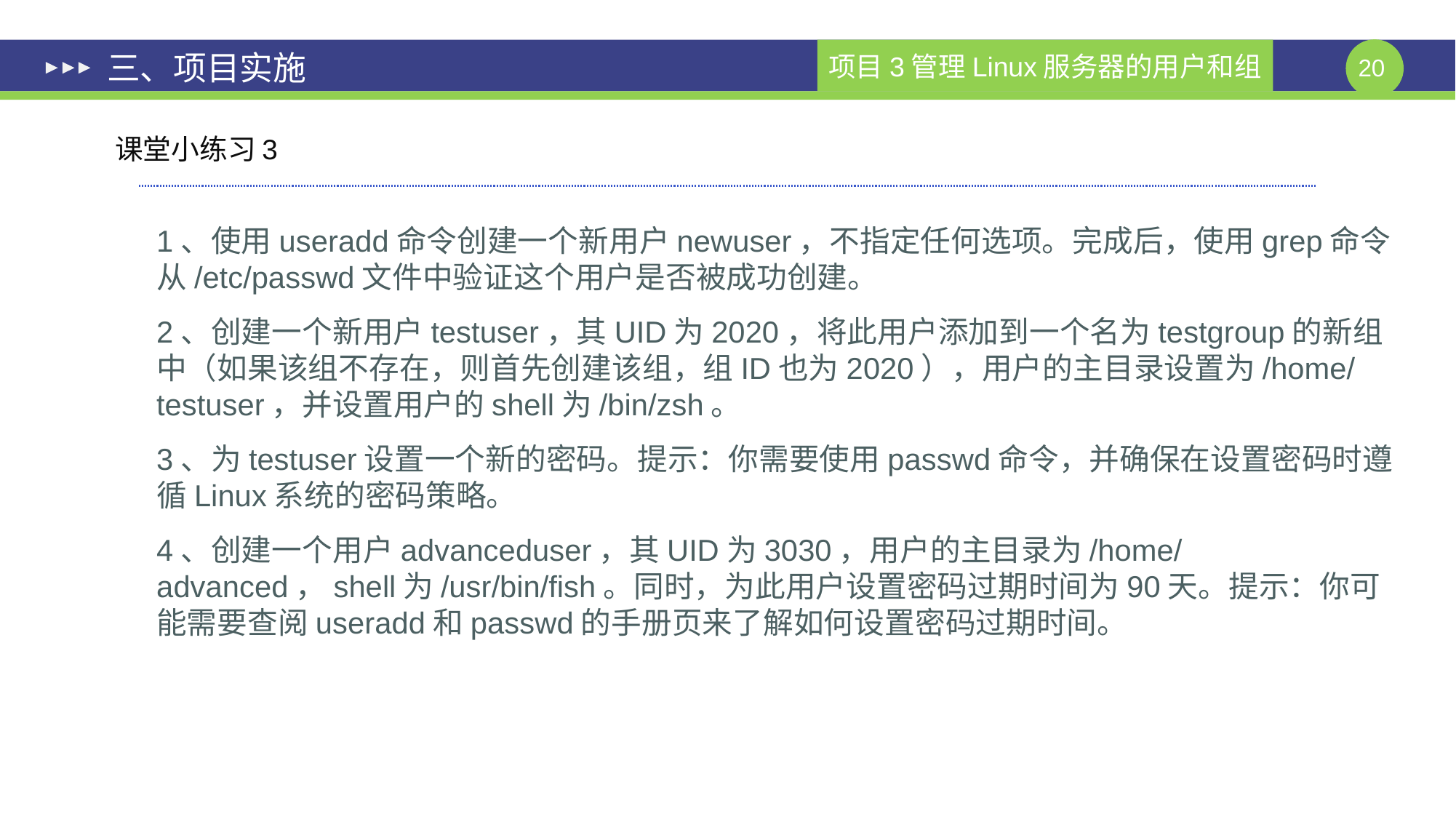

# 三、项目实施
课堂小练习3

1、使用useradd命令创建一个新用户newuser，不指定任何选项。完成后，使用grep命令从/etc/passwd文件中验证这个用户是否被成功创建。
2、创建一个新用户testuser，其UID为2020，将此用户添加到一个名为testgroup的新组中（如果该组不存在，则首先创建该组，组ID也为2020），用户的主目录设置为/home/testuser，并设置用户的shell为/bin/zsh。
3、为testuser设置一个新的密码。提示：你需要使用passwd命令，并确保在设置密码时遵循Linux系统的密码策略。
4、创建一个用户advanceduser，其UID为3030，用户的主目录为/home/advanced，shell为/usr/bin/fish。同时，为此用户设置密码过期时间为90天。提示：你可能需要查阅useradd和passwd的手册页来了解如何设置密码过期时间。